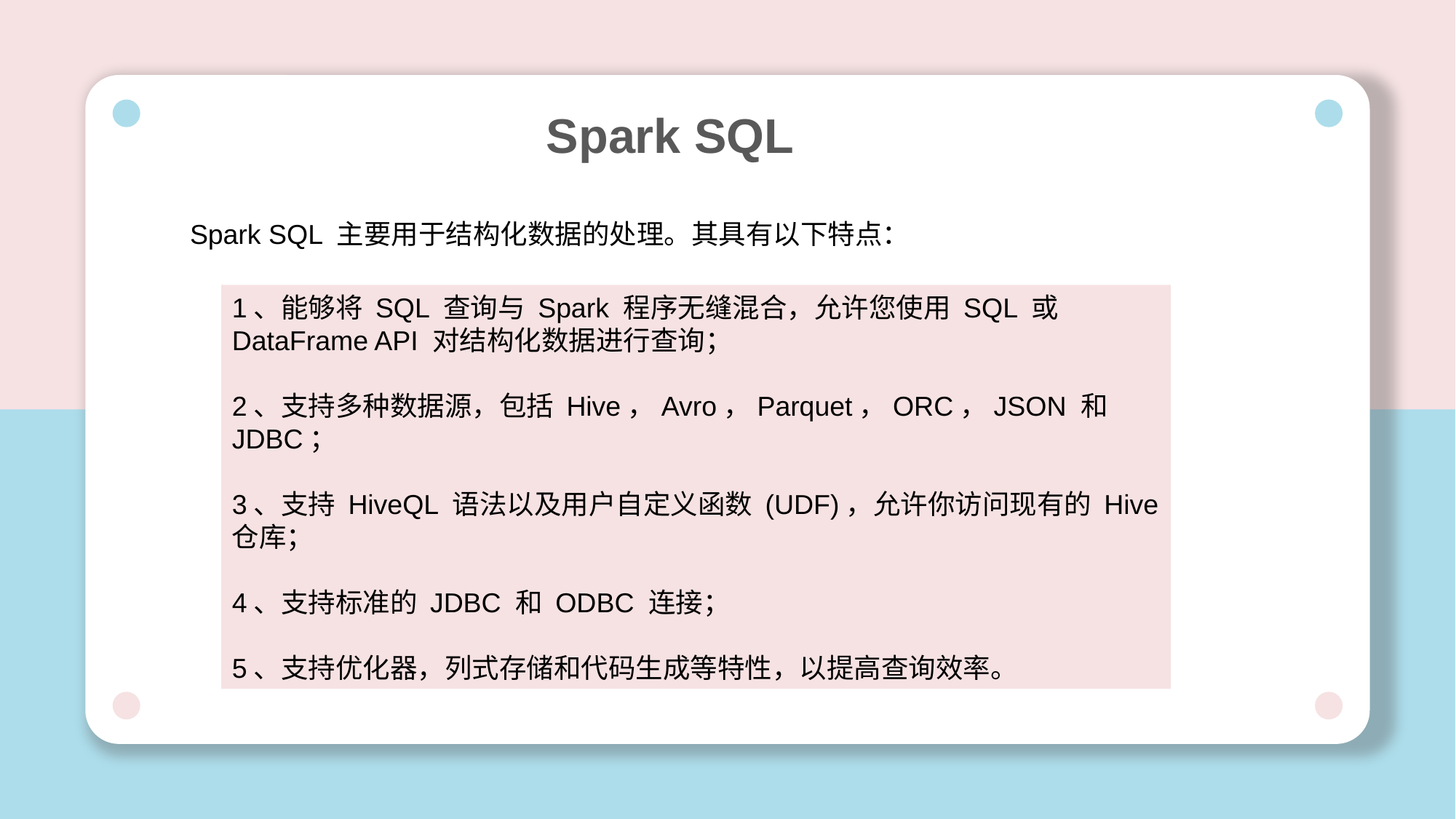

Spark SQL

Spark SQL 主要用于结构化数据的处理。其具有以下特点：
1、能够将 SQL 查询与 Spark 程序无缝混合，允许您使用 SQL 或 DataFrame API 对结构化数据进行查询；

2、支持多种数据源，包括 Hive，Avro，Parquet，ORC，JSON 和 JDBC；

3、支持 HiveQL 语法以及用户自定义函数 (UDF)，允许你访问现有的 Hive 仓库；

4、支持标准的 JDBC 和 ODBC 连接；

5、支持优化器，列式存储和代码生成等特性，以提高查询效率。